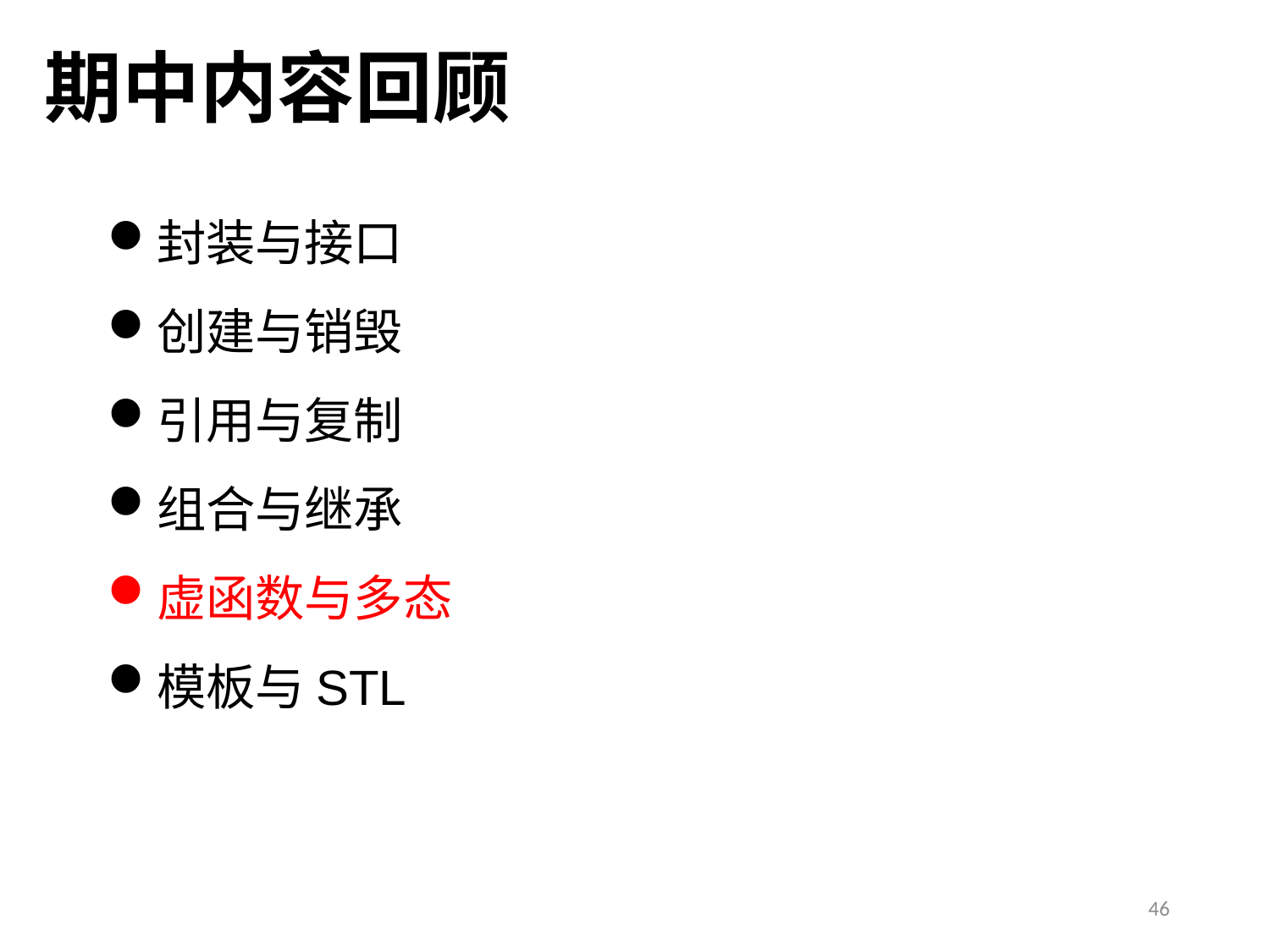

期中内容回顾
封装与接口
创建与销毁
引用与复制
组合与继承
虚函数与多态
模板与STL

46